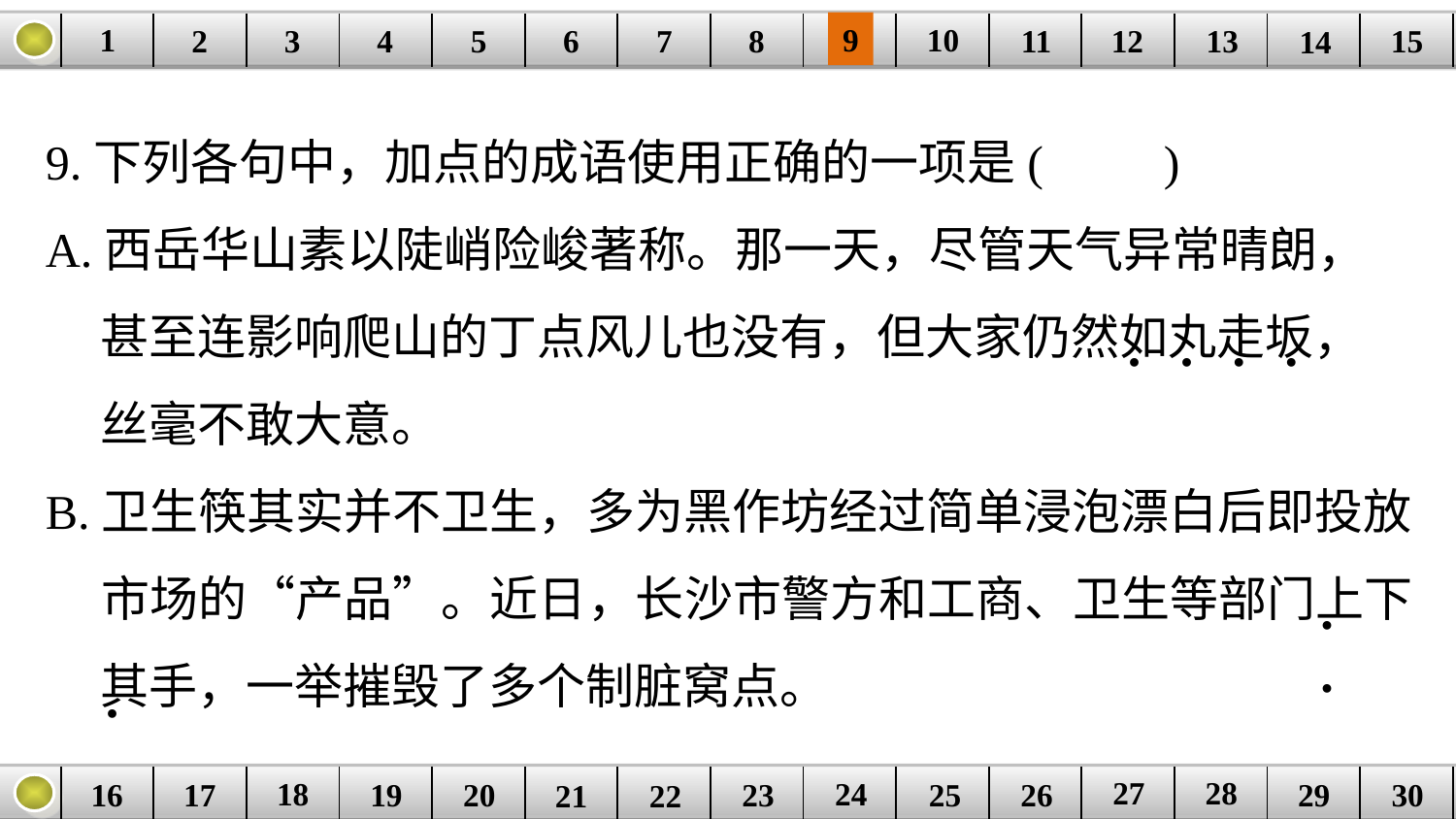

9
10
1
3
4
5
6
8
11
2
12
15
|  |  |  |  |  |  |  |  |  |  |  |  |  |  |  |
| --- | --- | --- | --- | --- | --- | --- | --- | --- | --- | --- | --- | --- | --- | --- |
7
13
14

9.下列各句中，加点的成语使用正确的一项是(　　)
A.西岳华山素以陡峭险峻著称。那一天，尽管天气异常晴朗，
    甚至连影响爬山的丁点风儿也没有，但大家仍然如丸走坂，
    丝毫不敢大意。
B.卫生筷其实并不卫生，多为黑作坊经过简单浸泡漂白后即投放
    市场的“产品”。近日，长沙市警方和工商、卫生等部门上下
    其手，一举摧毁了多个制脏窝点。
.   .   .   .
.   .
.   .

27
28
18
24
16
25
26
30
|  |  |  |  |  |  |  |  |  |  |  |  |  |  |  |
| --- | --- | --- | --- | --- | --- | --- | --- | --- | --- | --- | --- | --- | --- | --- |
23
17
19
20
29
21
22